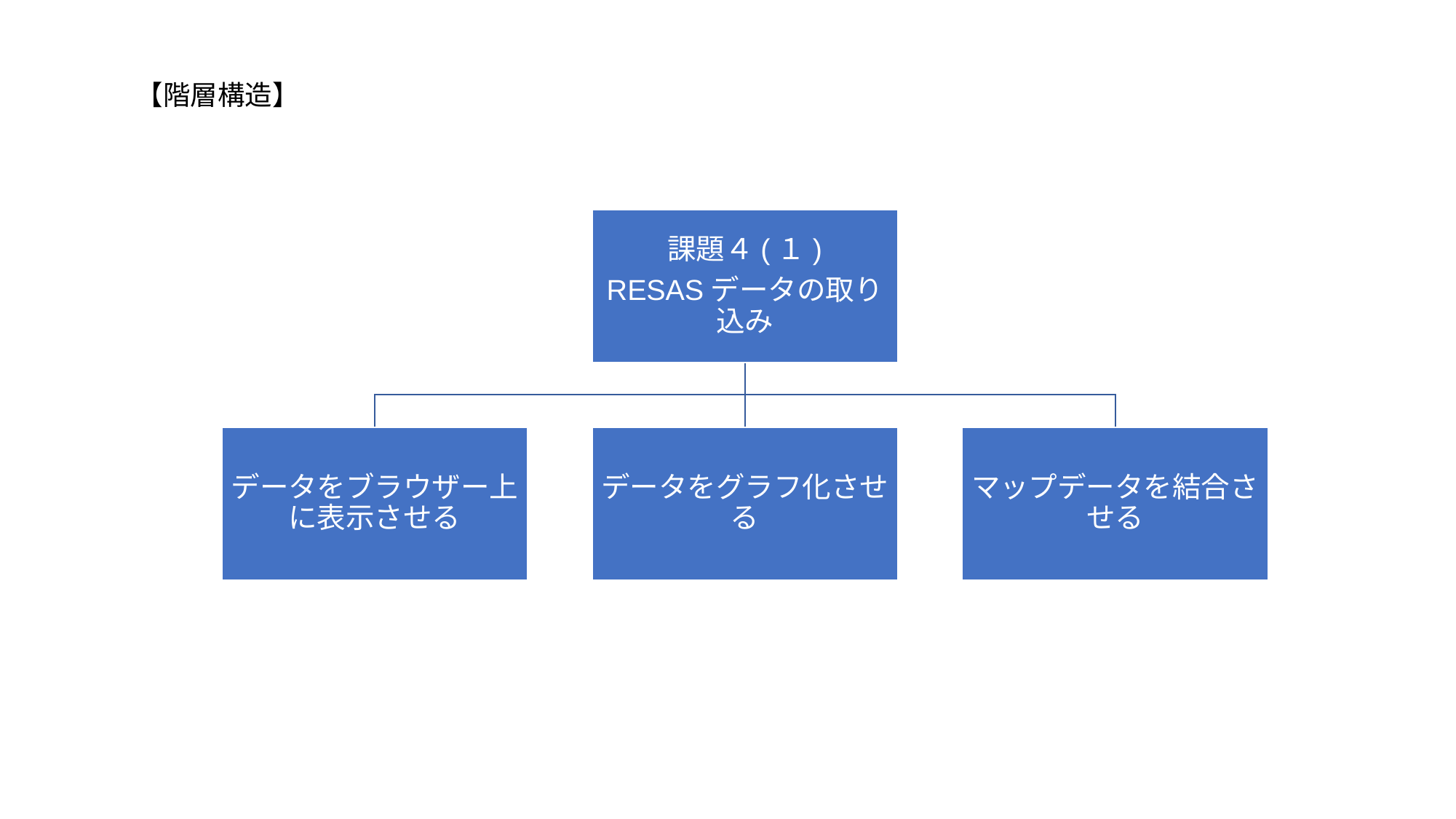

【階層構造】
課題４(１)
RESASデータの取り込み
データをブラウザー上に表示させる
データをグラフ化させる
マップデータを結合させる